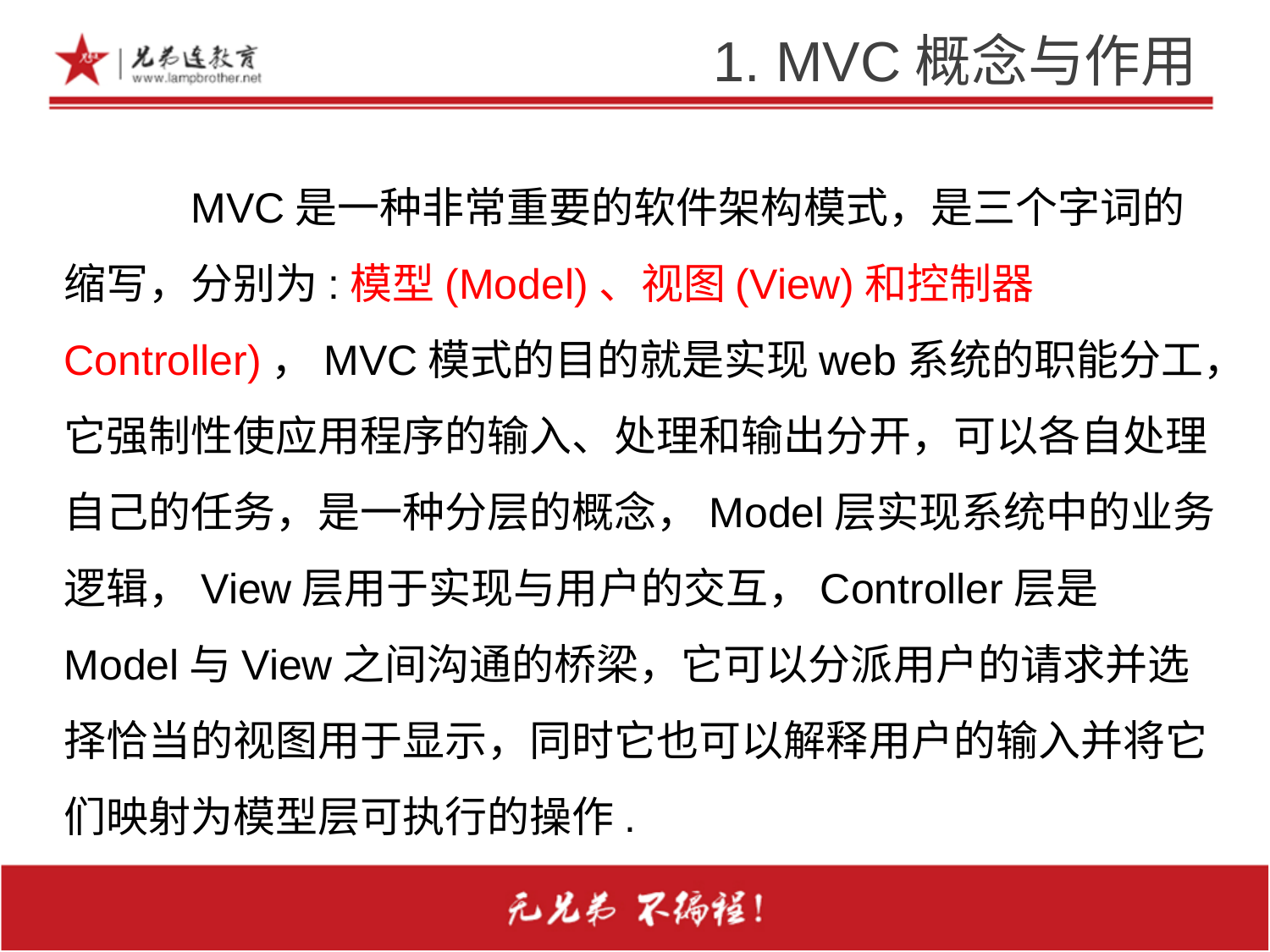

# 1. MVC概念与作用
	MVC是一种非常重要的软件架构模式，是三个字词的缩写，分别为:模型(Model)、视图(View)和控制器Controller)，MVC模式的目的就是实现web系统的职能分工，它强制性使应用程序的输入、处理和输出分开，可以各自处理自己的任务，是一种分层的概念，Model层实现系统中的业务逻辑，View层用于实现与用户的交互，Controller层是Model与View之间沟通的桥梁，它可以分派用户的请求并选择恰当的视图用于显示，同时它也可以解释用户的输入并将它们映射为模型层可执行的操作.